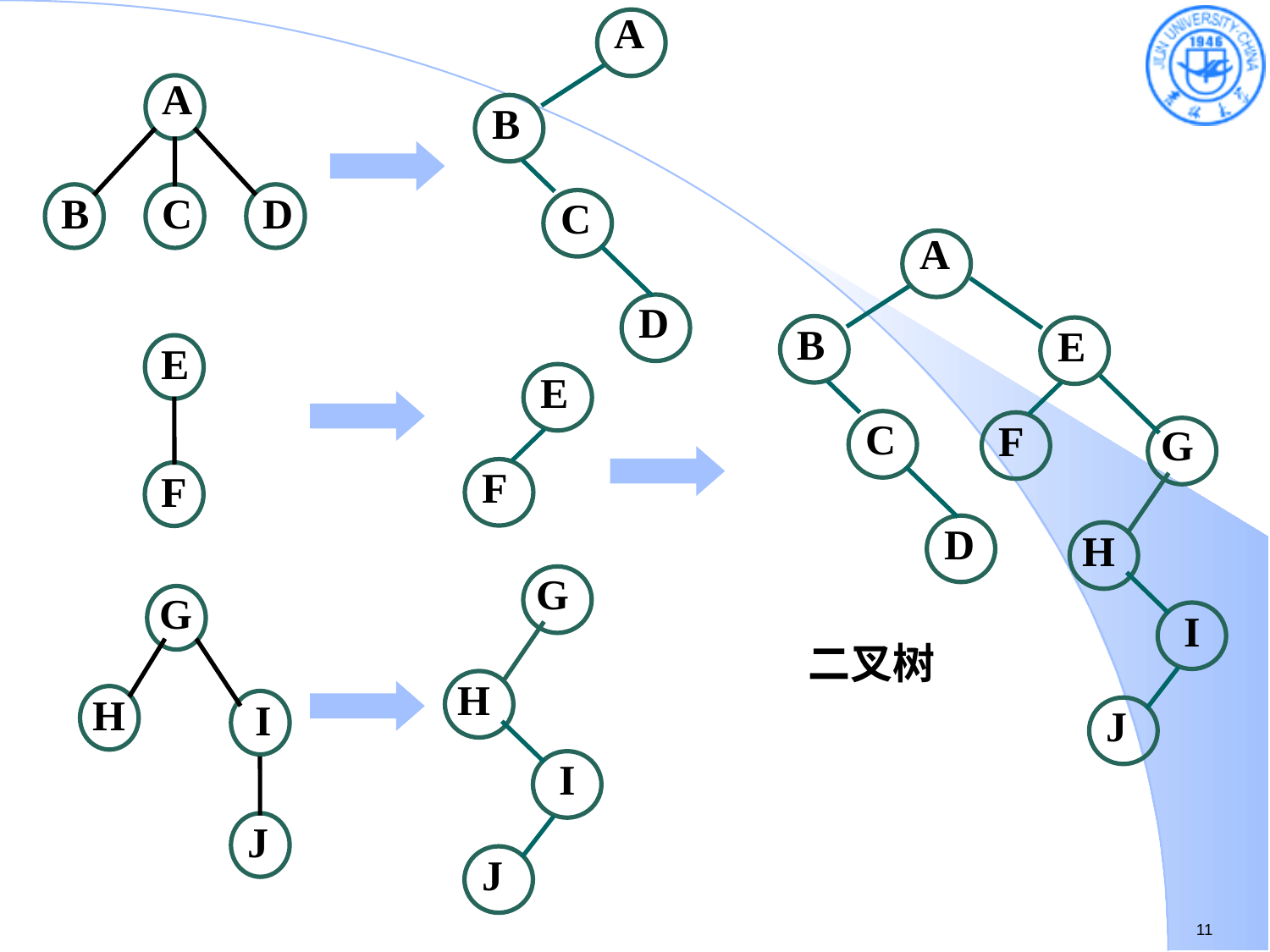

A

B

C

D

A

B

C

D

A

B

C

D

E

F

E

F

E

G

H

I

J

二叉树

F

G

H

I

J

G

H
I

J